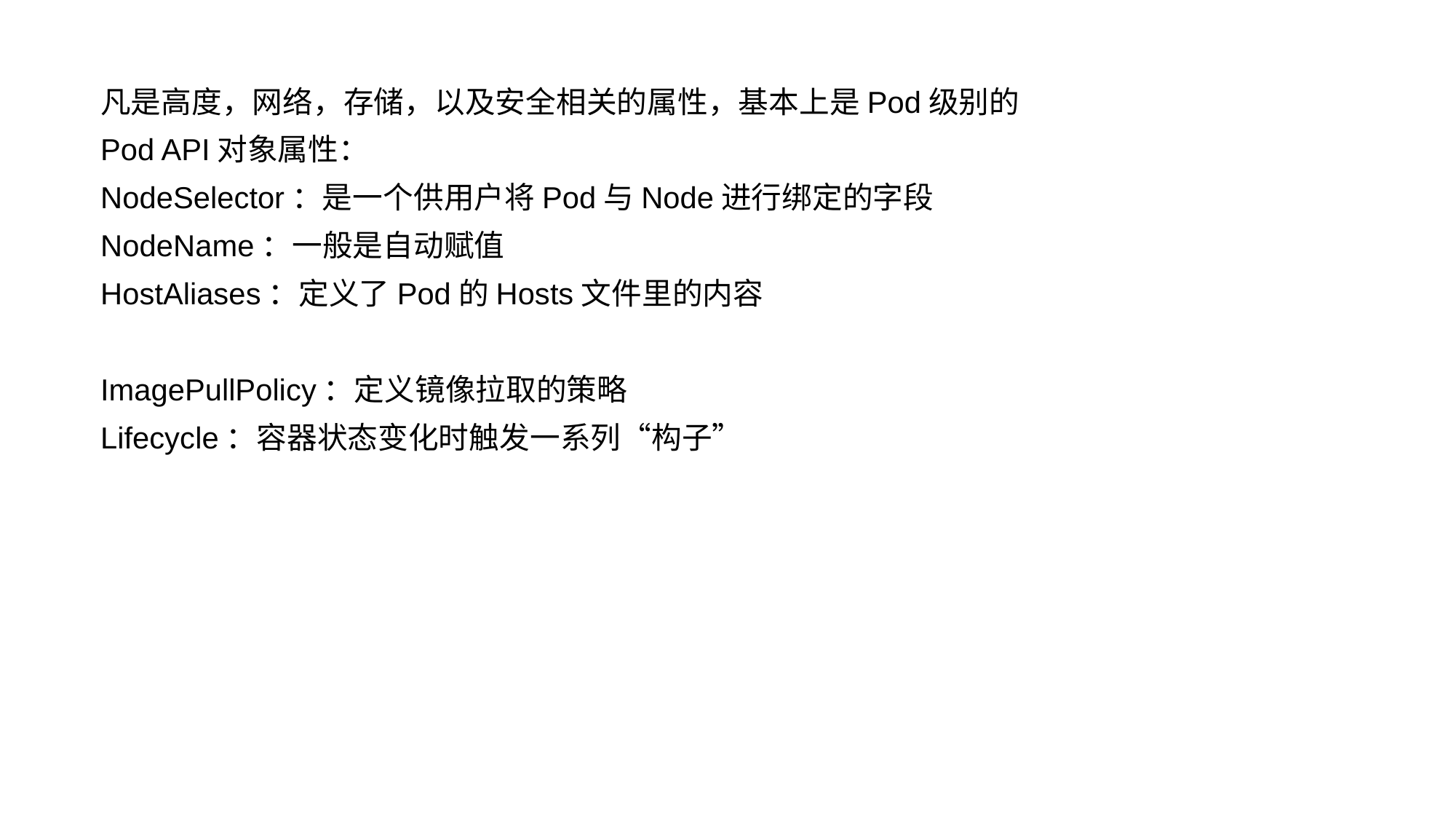

凡是高度，网络，存储，以及安全相关的属性，基本上是Pod级别的
Pod API对象属性：
NodeSelector：是一个供用户将Pod与Node进行绑定的字段
NodeName：一般是自动赋值
HostAliases：定义了Pod的Hosts文件里的内容

ImagePullPolicy：定义镜像拉取的策略
Lifecycle：容器状态变化时触发一系列“构子”